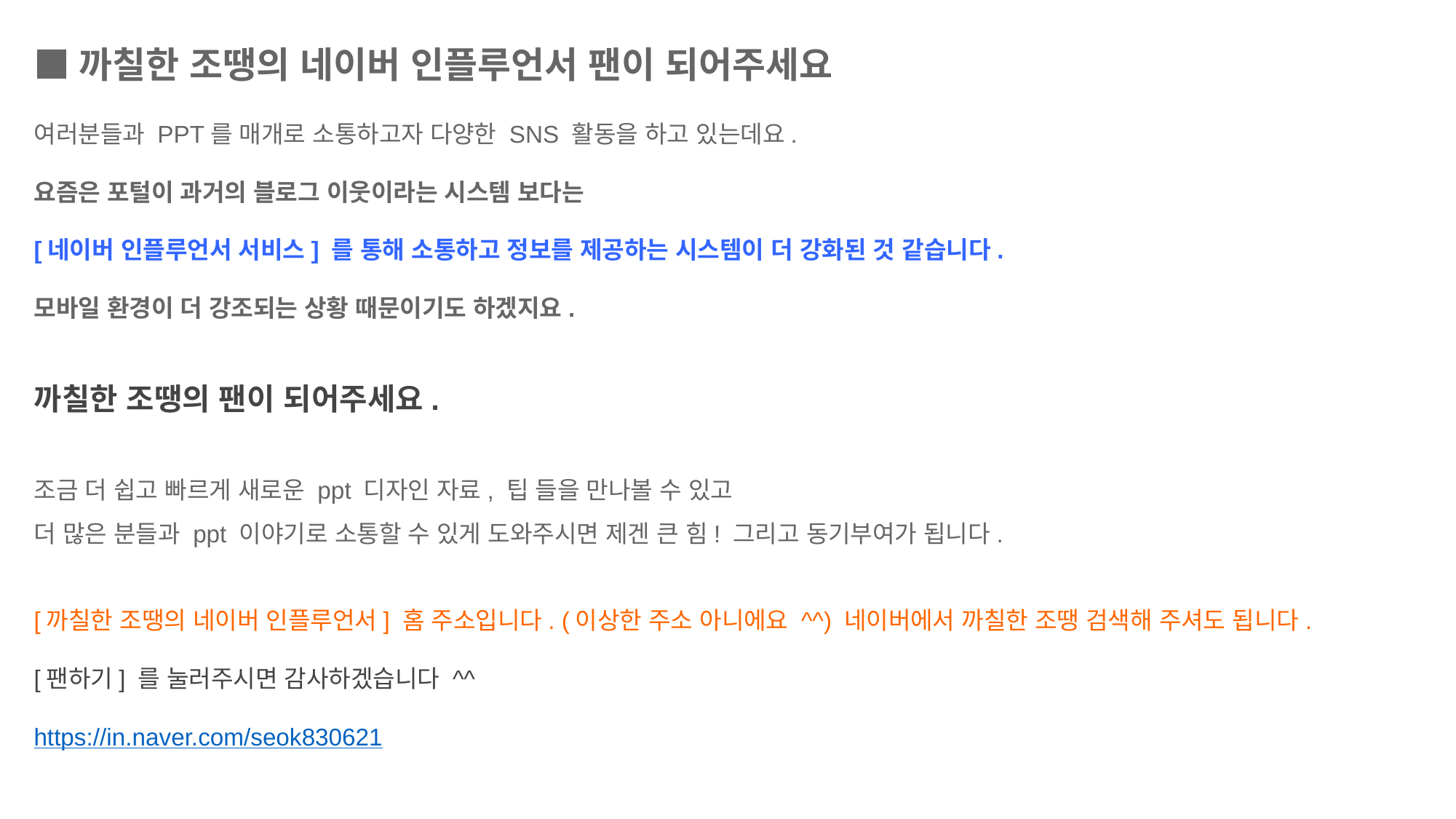

■까칠한 조땡의 네이버 인플루언서 팬이 되어주세요

여러분들과 PPT를 매개로 소통하고자 다양한 SNS 활동을 하고 있는데요.
요즘은 포털이 과거의 블로그 이웃이라는 시스템 보다는
[네이버 인플루언서 서비스] 를 통해 소통하고 정보를 제공하는 시스템이 더 강화된 것 같습니다.
모바일 환경이 더 강조되는 상황 때문이기도 하겠지요.
 
까칠한 조땡의 팬이 되어주세요.
조금 더 쉽고 빠르게 새로운 ppt 디자인 자료, 팁 들을 만나볼 수 있고
더 많은 분들과 ppt 이야기로 소통할 수 있게 도와주시면 제겐 큰 힘! 그리고 동기부여가 됩니다.
[까칠한 조땡의 네이버 인플루언서] 홈 주소입니다. (이상한 주소 아니에요 ^^) 네이버에서 까칠한 조땡 검색해 주셔도 됩니다.
[팬하기] 를 눌러주시면 감사하겠습니다 ^^

https://in.naver.com/seok830621